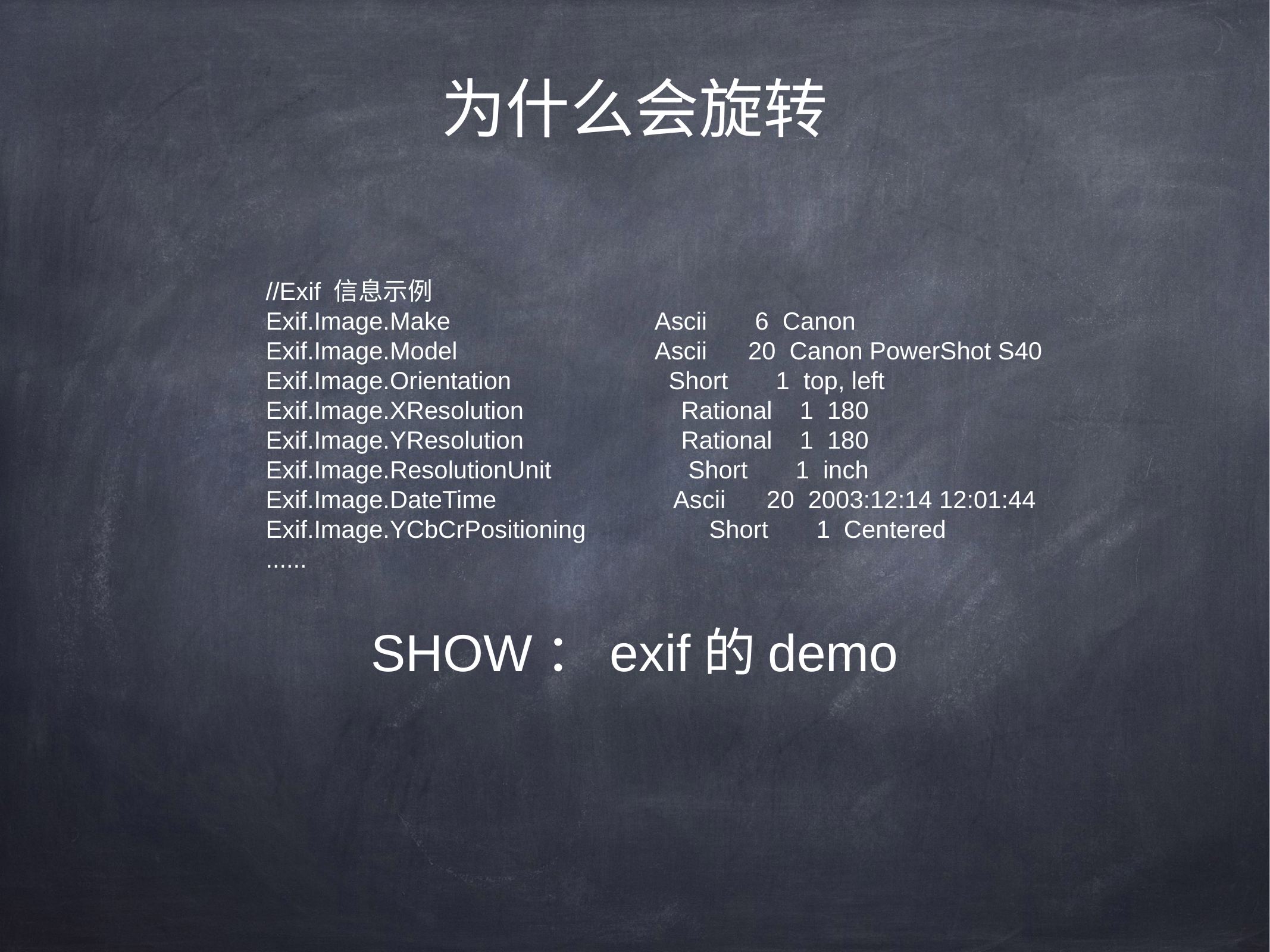

为什么会旋转
//Exif 信息示例
Exif.Image.Make                              Ascii       6  Canon
Exif.Image.Model                             Ascii      20  Canon PowerShot S40
Exif.Image.Orientation                       Short       1  top, left
Exif.Image.XResolution                       Rational    1  180
Exif.Image.YResolution                       Rational    1  180
Exif.Image.ResolutionUnit                    Short       1  inch
Exif.Image.DateTime                          Ascii      20  2003:12:14 12:01:44
Exif.Image.YCbCrPositioning                  Short       1  Centered
......
SHOW：exif的demo